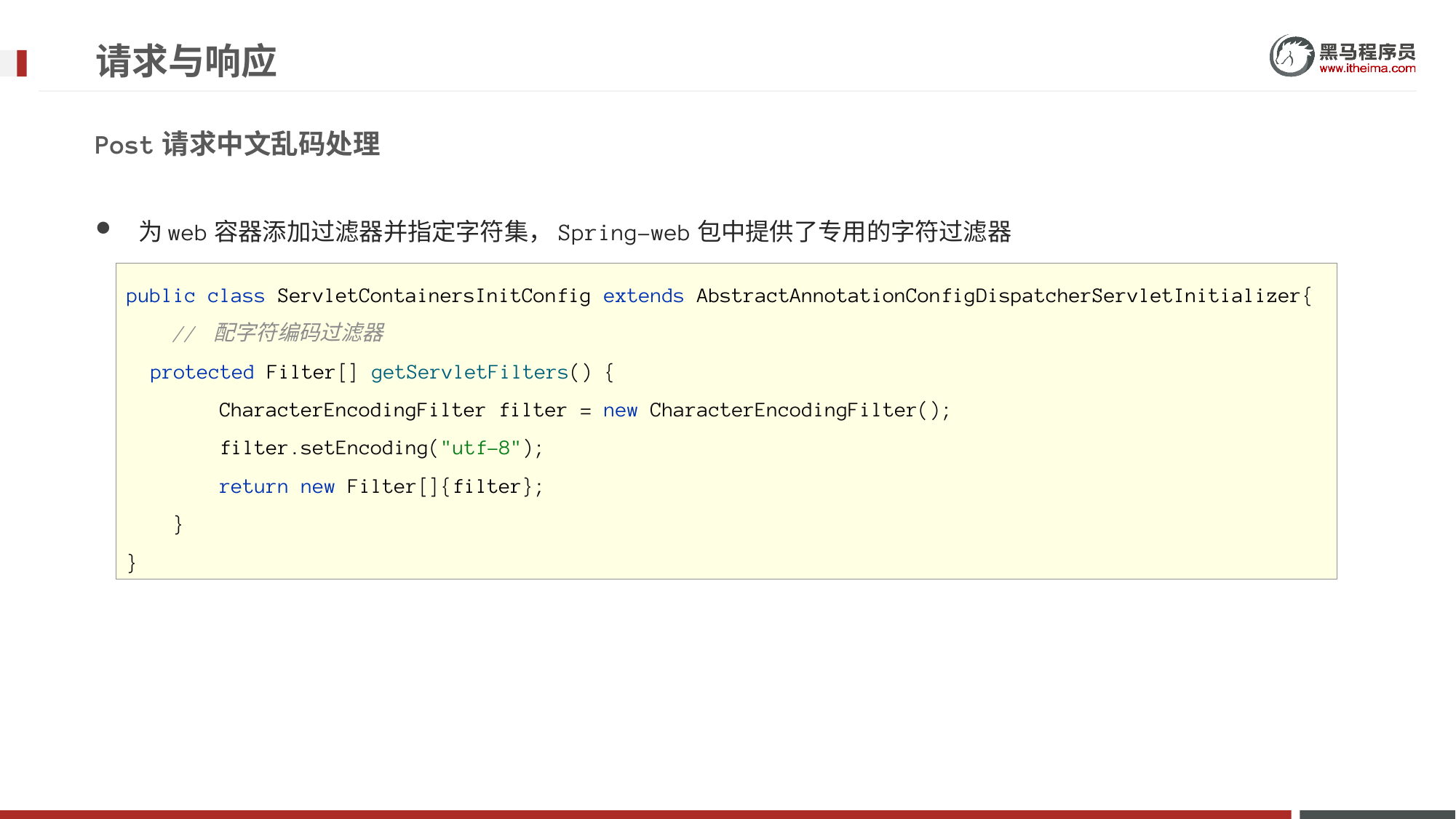

# 请求与响应
Post请求中文乱码处理
为web容器添加过滤器并指定字符集，Spring-web包中提供了专用的字符过滤器
public class ServletContainersInitConfig extends AbstractAnnotationConfigDispatcherServletInitializer{
    // 配字符编码过滤器
    protected Filter[] getServletFilters() {
        CharacterEncodingFilter filter = new CharacterEncodingFilter();
        filter.setEncoding("utf-8");
        return new Filter[]{filter};
    }
}